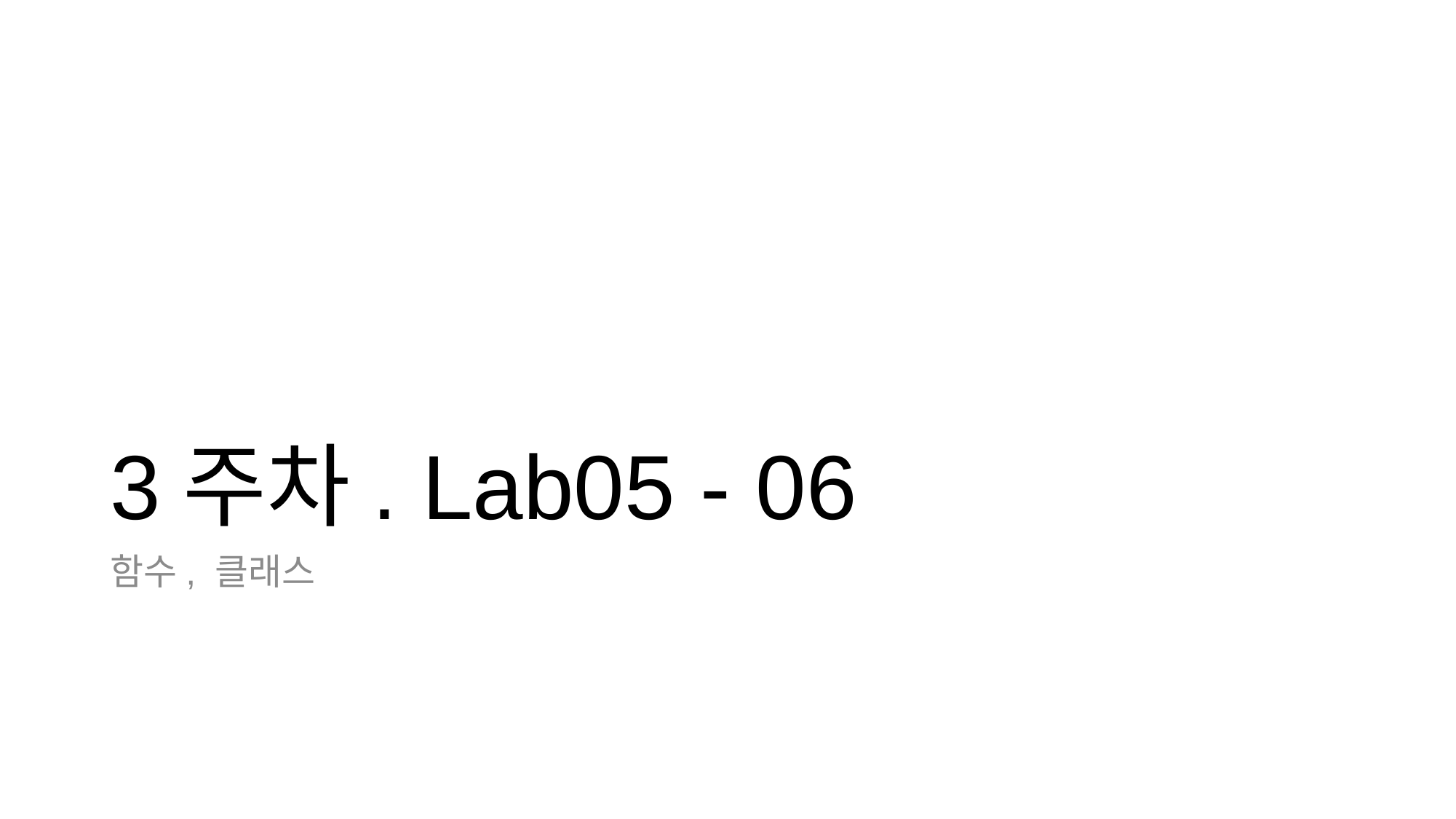

# 3주차. Lab05 - 06
함수, 클래스